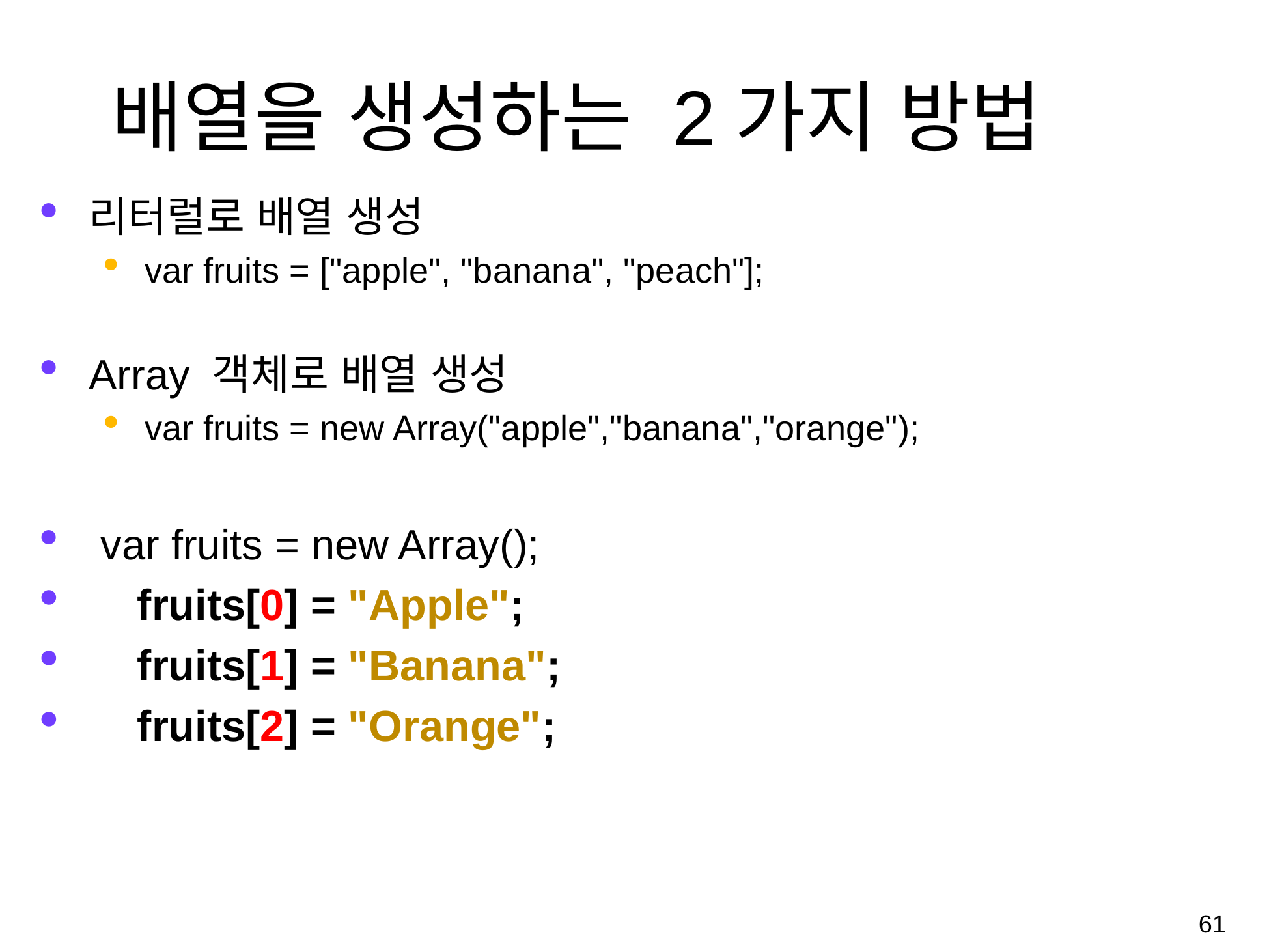

# 배열을 생성하는 2가지 방법
리터럴로 배열 생성
var fruits = ["apple", "banana", "peach"];

Array 객체로 배열 생성
var fruits = new Array("apple","banana","orange");

 var fruits = new Array();
    fruits[0] = "Apple";
    fruits[1] = "Banana";
    fruits[2] = "Orange";

61